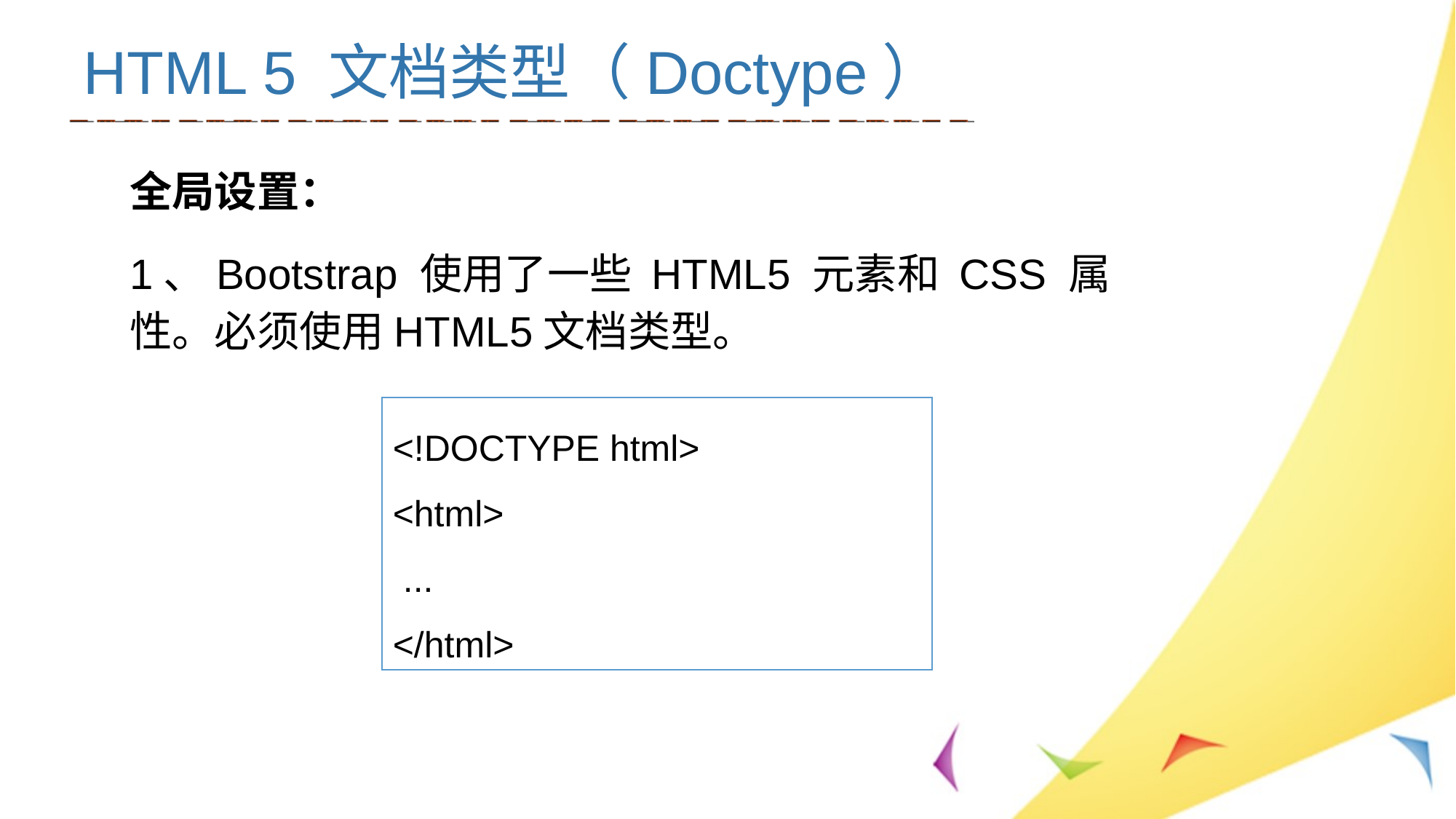

# HTML 5 文档类型（Doctype）
全局设置：
1、Bootstrap 使用了一些 HTML5 元素和 CSS 属性。必须使用HTML5文档类型。
<!DOCTYPE html>
<html>
 ...
</html>